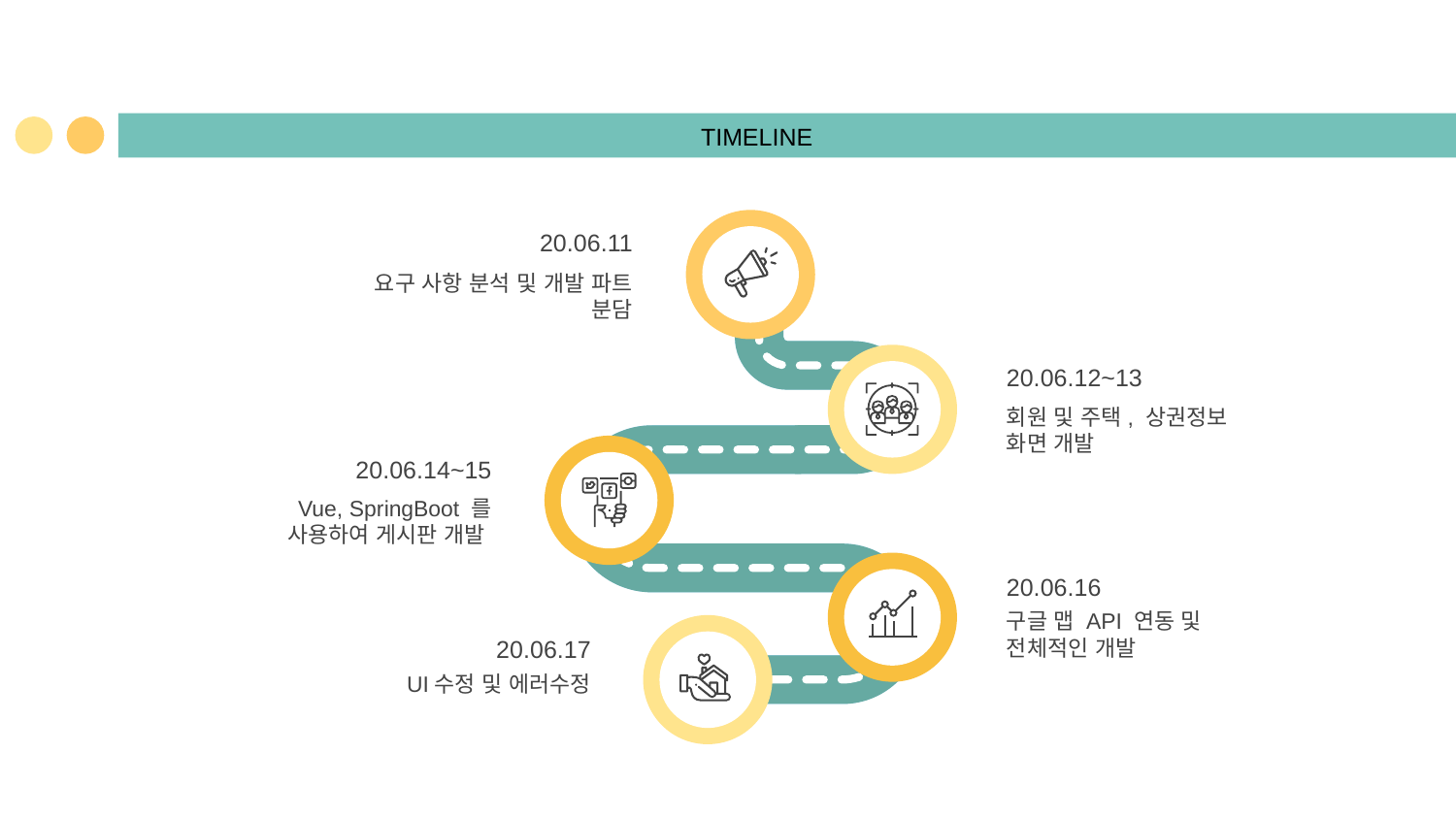

# TIMELINE
20.06.11

요구 사항 분석 및 개발 파트 분담

20.06.12~13

회원 및 주택, 상권정보  화면 개발
20.06.14~15

Vue, SpringBoot 를 사용하여 게시판 개발

20.06.16

구글 맵 API 연동 및 전체적인 개발
20.06.17

UI수정 및 에러수정